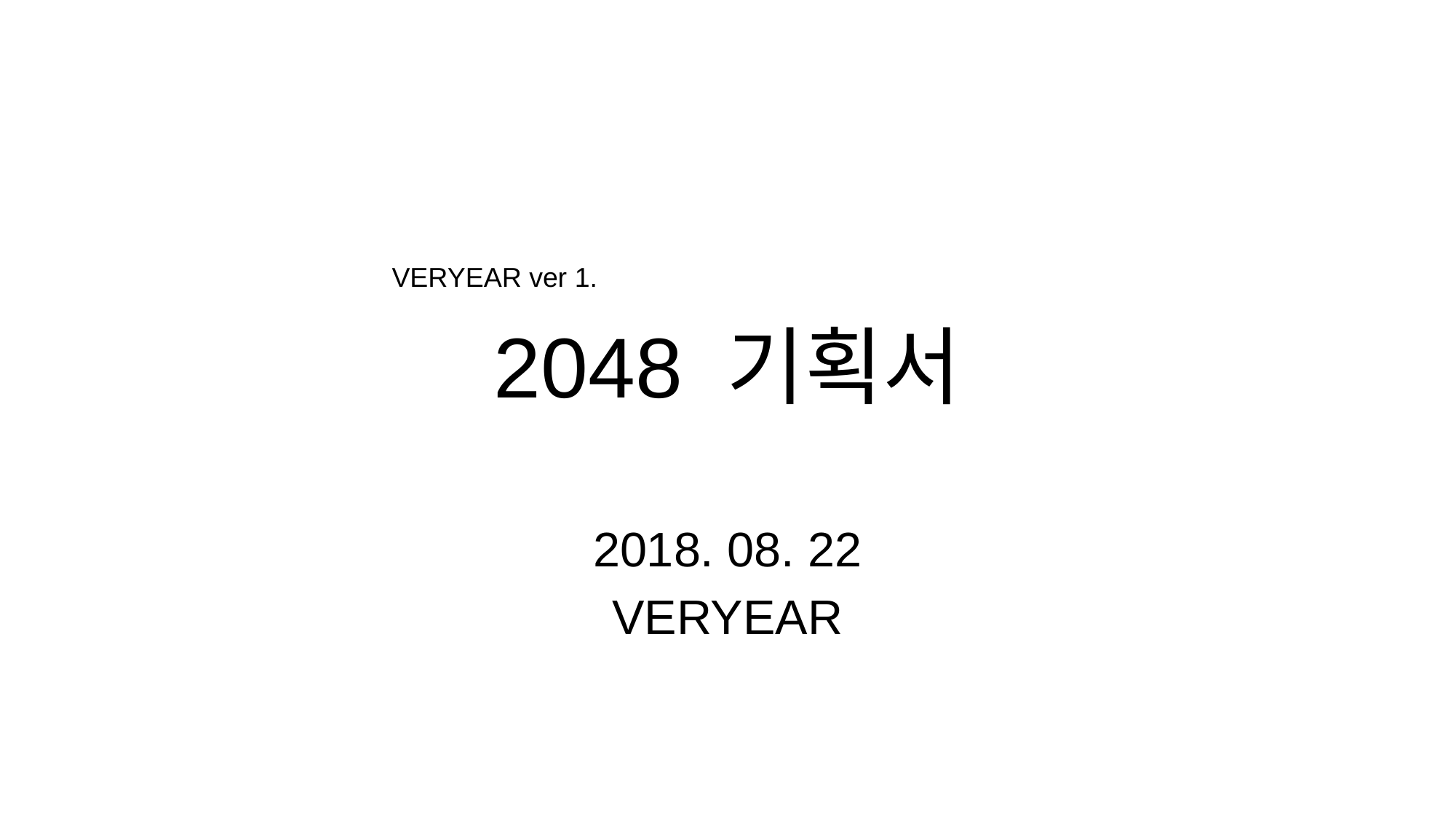

VERYEAR ver 1.
# 2048 기획서
2018. 08. 22
VERYEAR